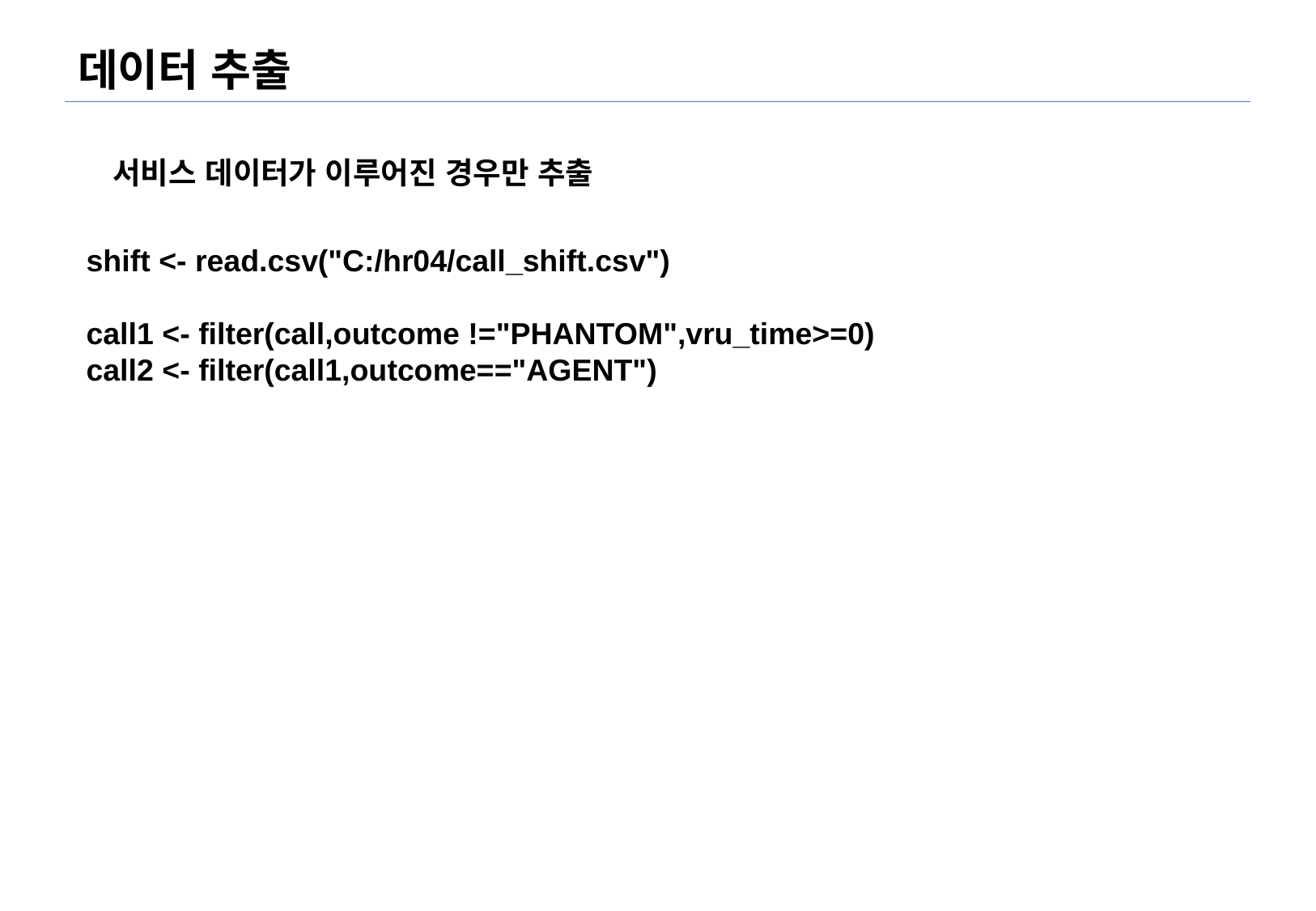

# 데이터 추출
서비스 데이터가 이루어진 경우만 추출
shift <- read.csv("C:/hr04/call_shift.csv")

call1 <- filter(call,outcome !="PHANTOM",vru_time>=0)
call2 <- filter(call1,outcome=="AGENT")